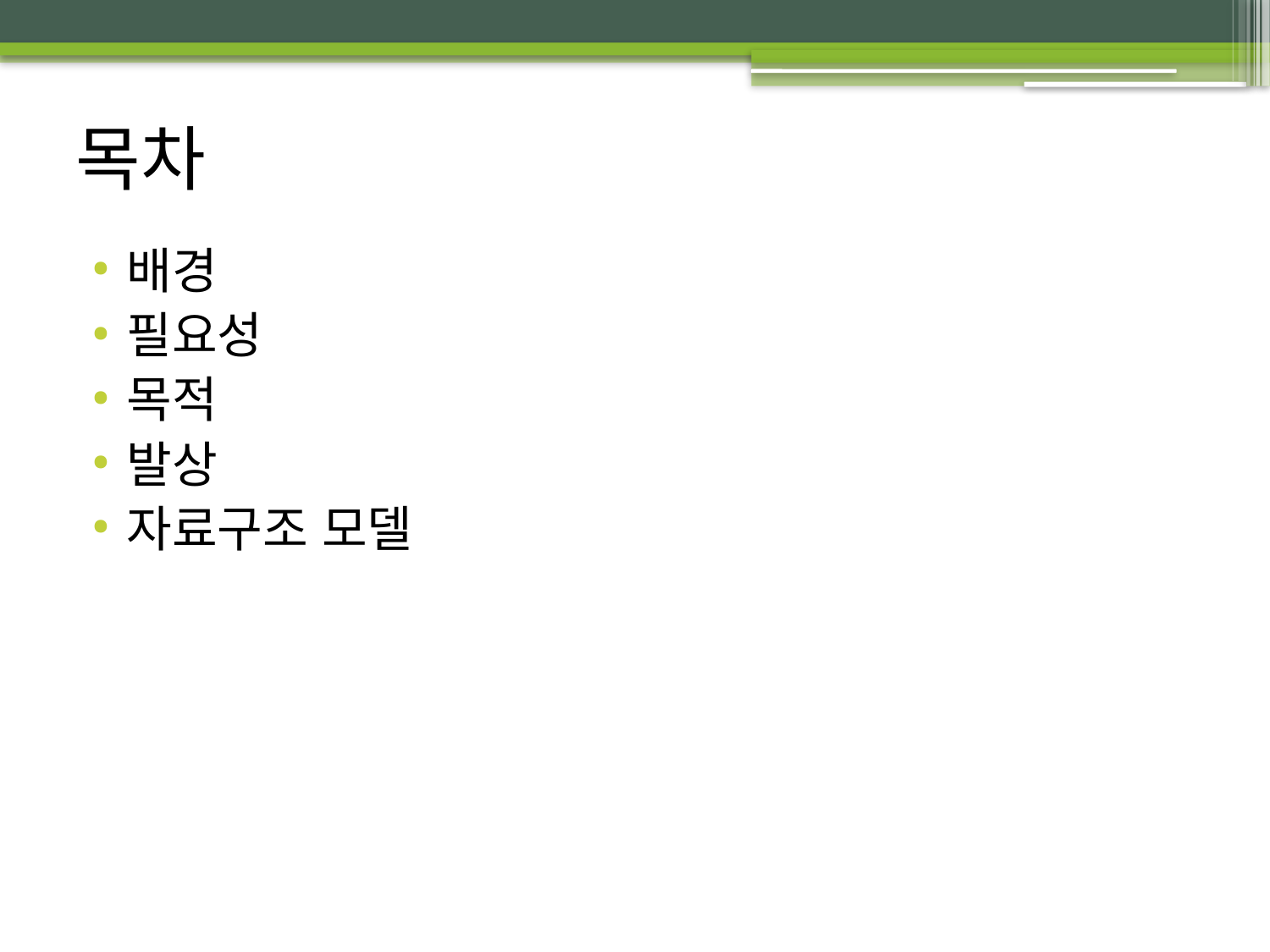

# 목차
배경
필요성
목적
발상
자료구조 모델